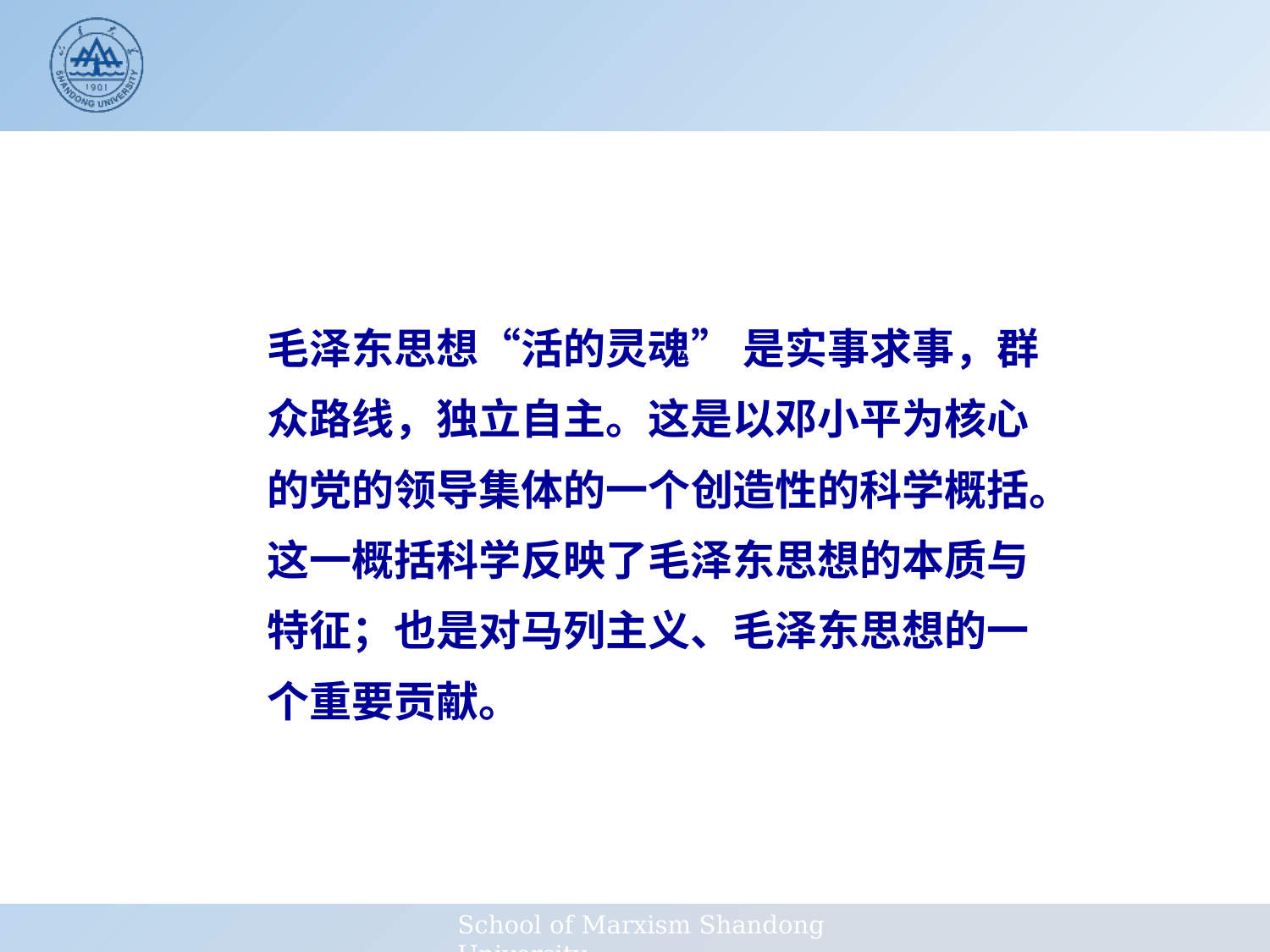

毛泽东思想“活的灵魂” 是实事求事，群众路线，独立自主。这是以邓小平为核心的党的领导集体的一个创造性的科学概括。这一概括科学反映了毛泽东思想的本质与特征；也是对马列主义、毛泽东思想的一个重要贡献。